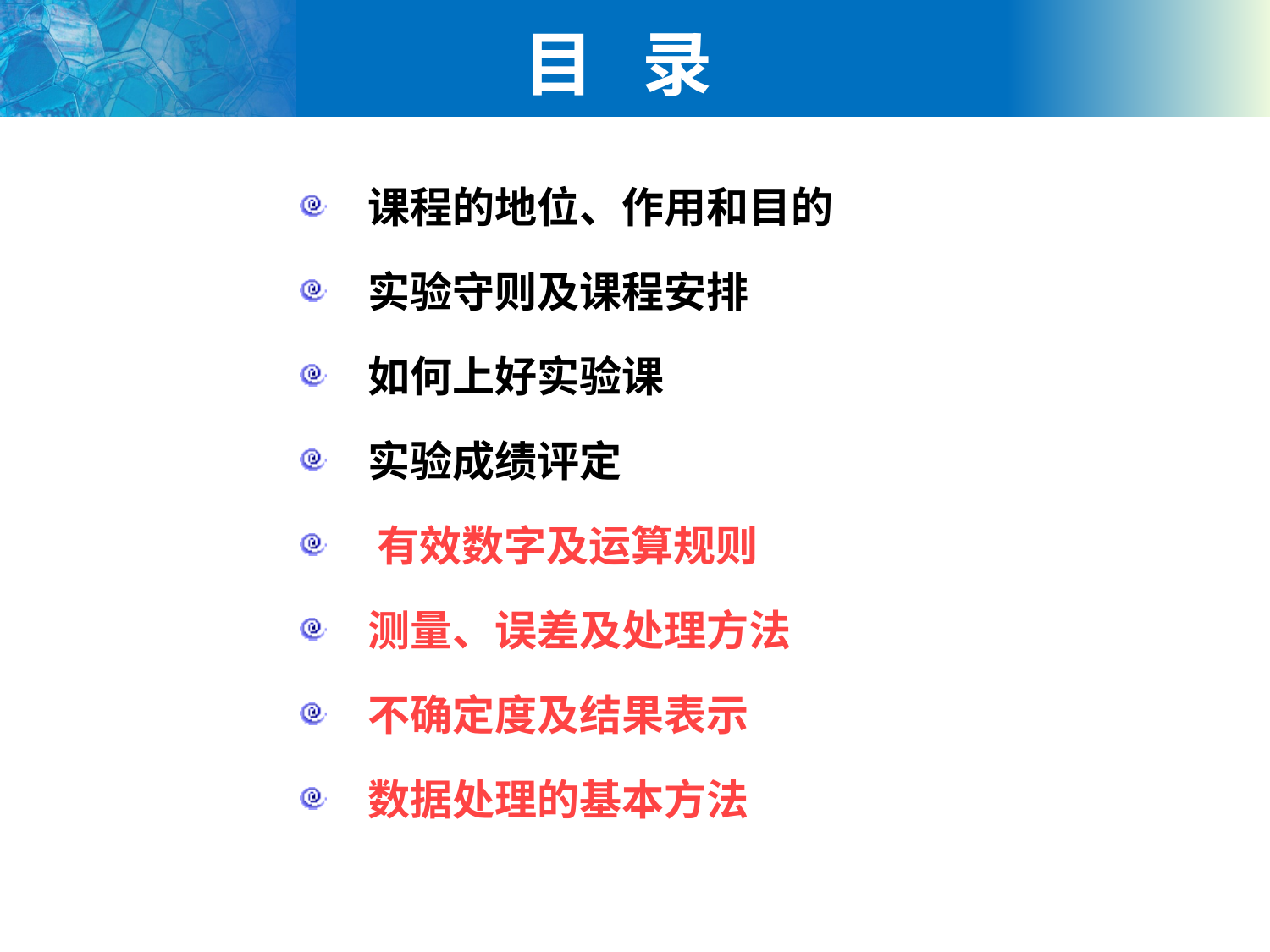

目   录
 课程的地位、作用和目的
 实验守则及课程安排
 如何上好实验课
 实验成绩评定
  有效数字及运算规则
 测量、误差及处理方法
 不确定度及结果表示
 数据处理的基本方法
2